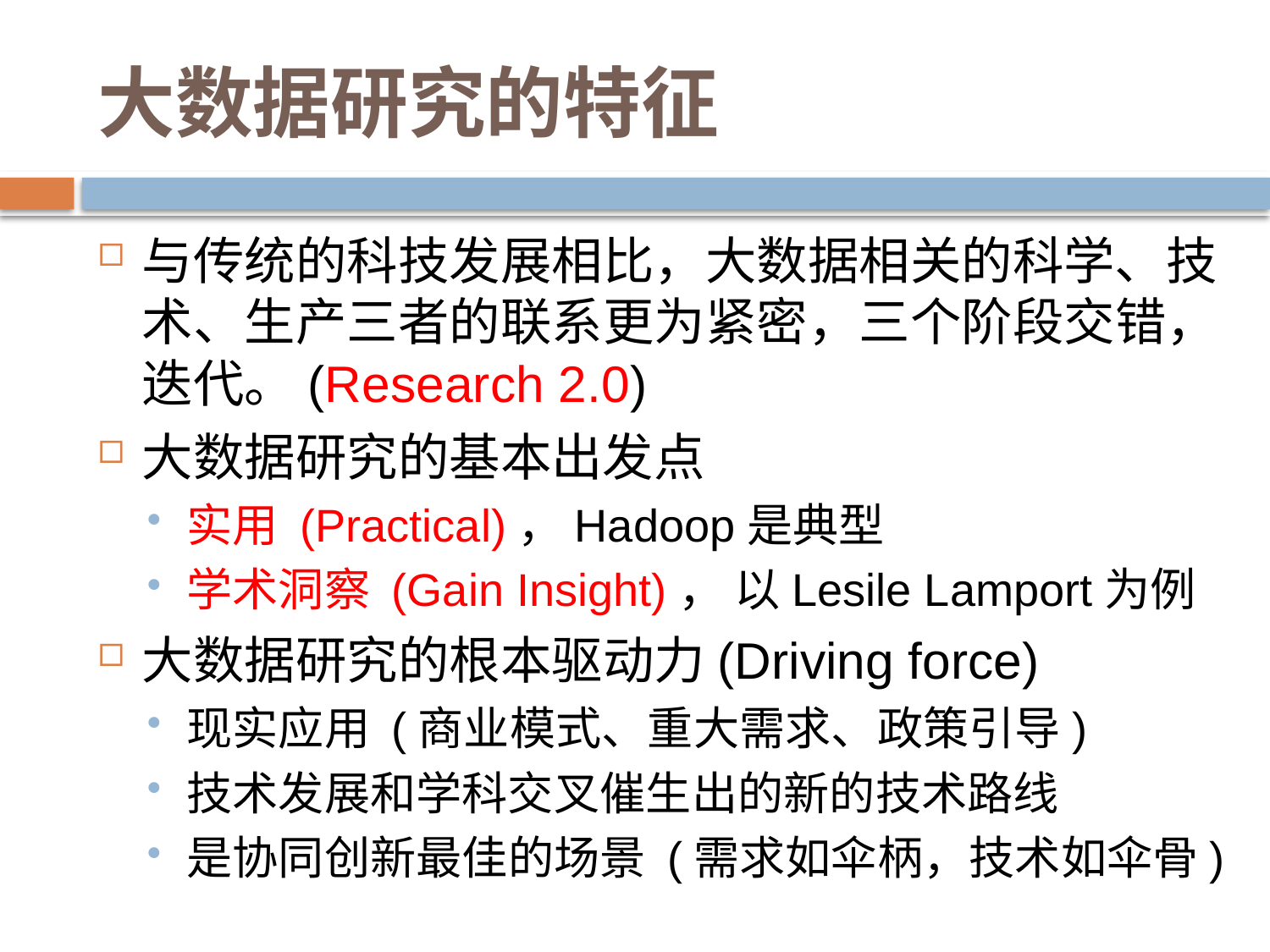

# 大数据研究的特征
与传统的科技发展相比，大数据相关的科学、技术、生产三者的联系更为紧密，三个阶段交错，迭代。(Research 2.0)
大数据研究的基本出发点
实用 (Practical)，Hadoop是典型
学术洞察 (Gain Insight)， 以Lesile Lamport为例
大数据研究的根本驱动力(Driving force)
现实应用 (商业模式、重大需求、政策引导)
技术发展和学科交叉催生出的新的技术路线
是协同创新最佳的场景 (需求如伞柄，技术如伞骨)